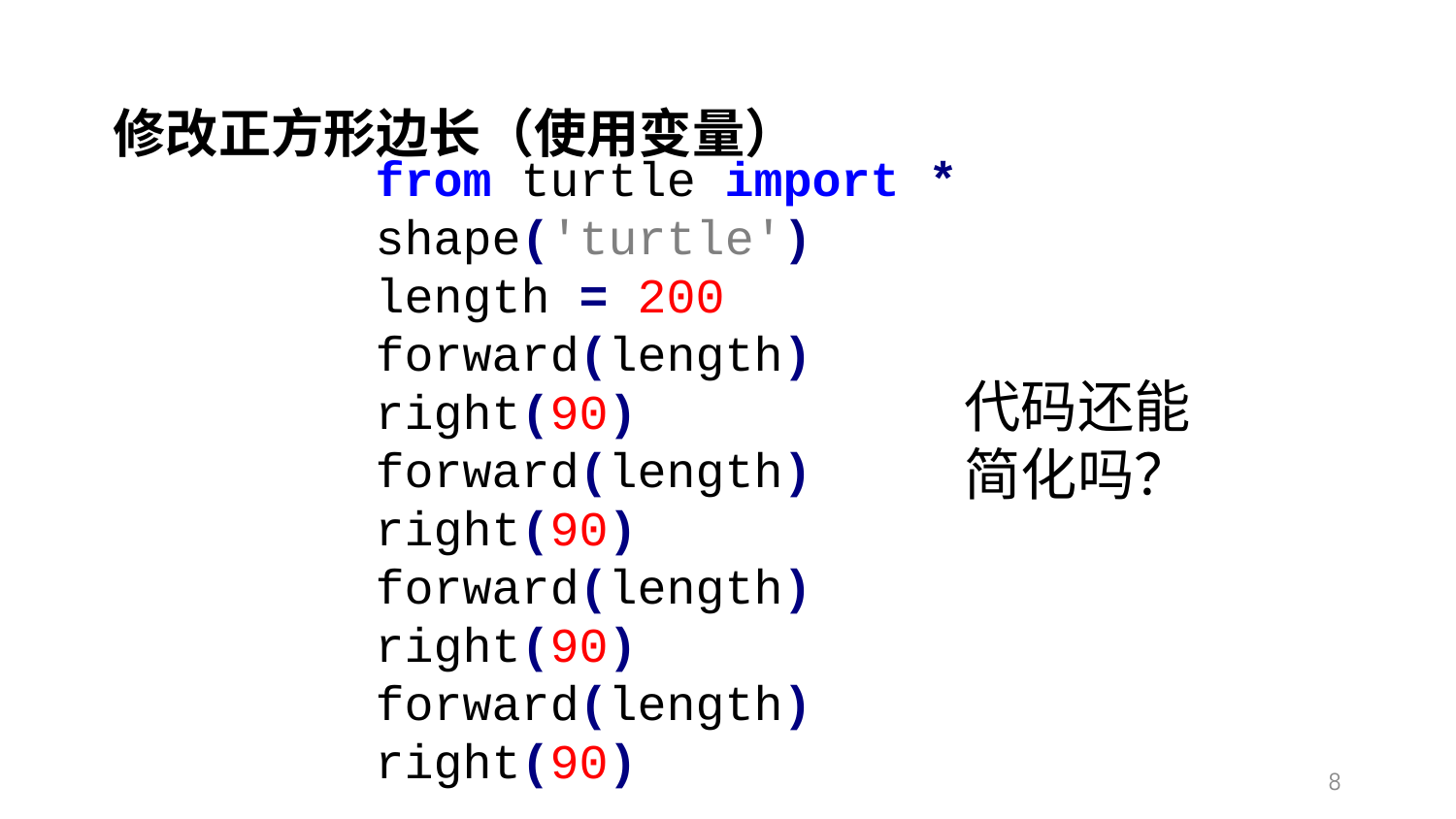

修改正方形边长（使用变量）
from turtle import *
shape('turtle')
length = 200
forward(length)
right(90)
forward(length)
right(90)
forward(length)
right(90)
forward(length)
right(90)
代码还能简化吗？
8